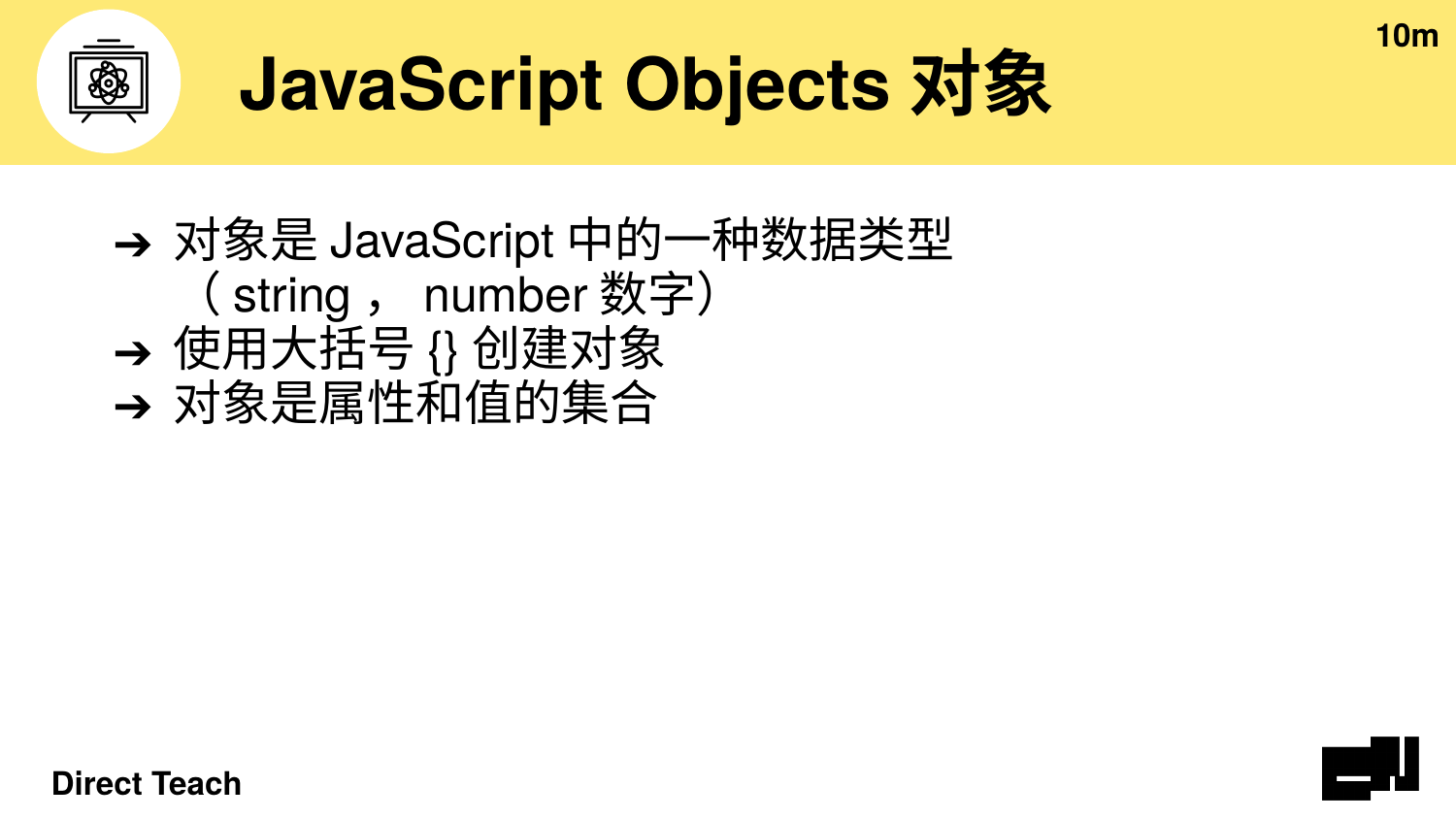

10m
# JavaScript Objects对象
对象是JavaScript中的一种数据类型（string，number数字）
使用大括号{}创建对象
对象是属性和值的集合